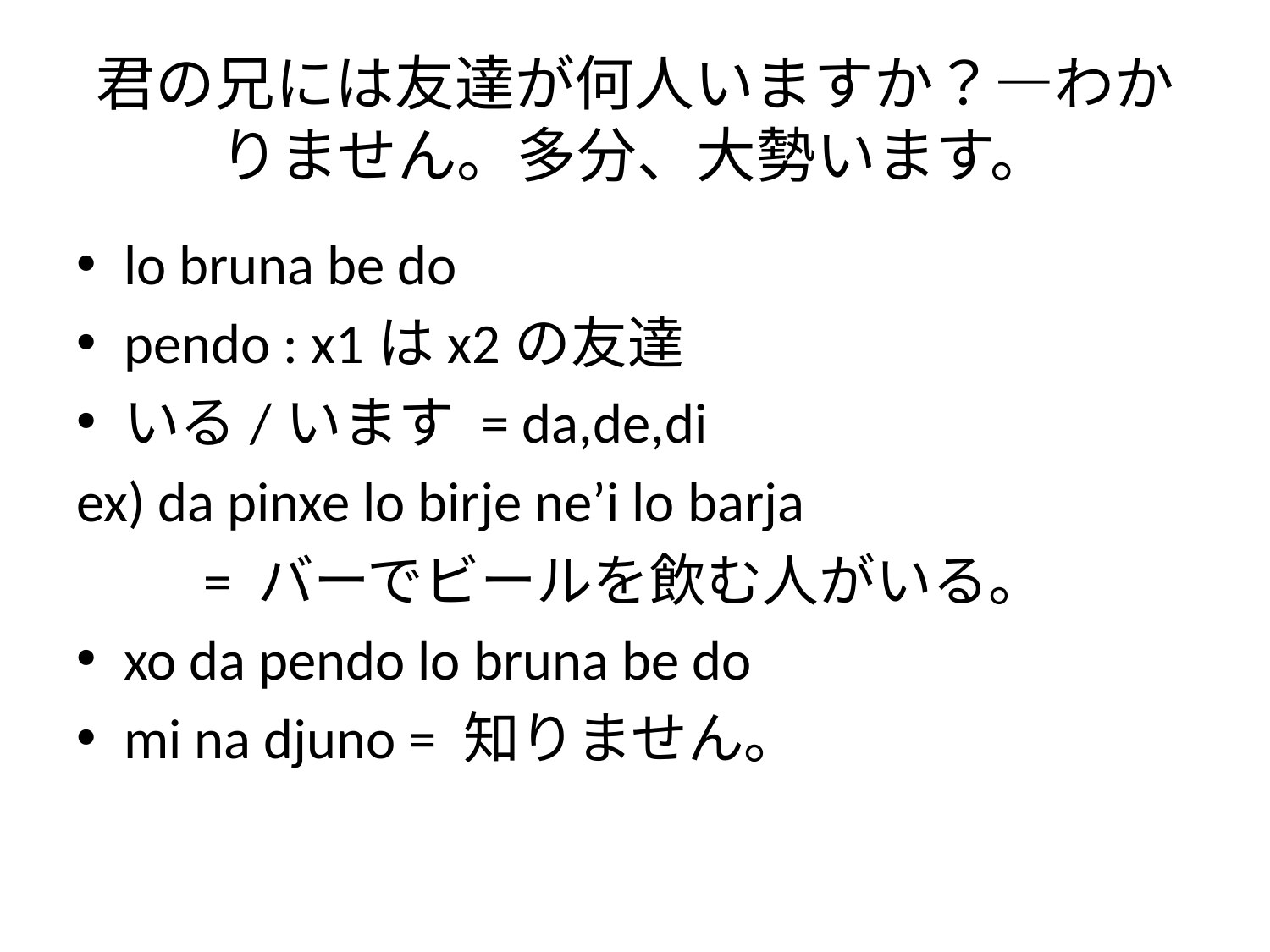

# 君の兄には友達が何人いますか？―わかりません。多分、大勢います。
lo bruna be do
pendo : x1はx2の友達
いる/います = da,de,di
ex) da pinxe lo birje ne’i lo barja
	= バーでビールを飲む人がいる。
xo da pendo lo bruna be do
mi na djuno = 知りません。